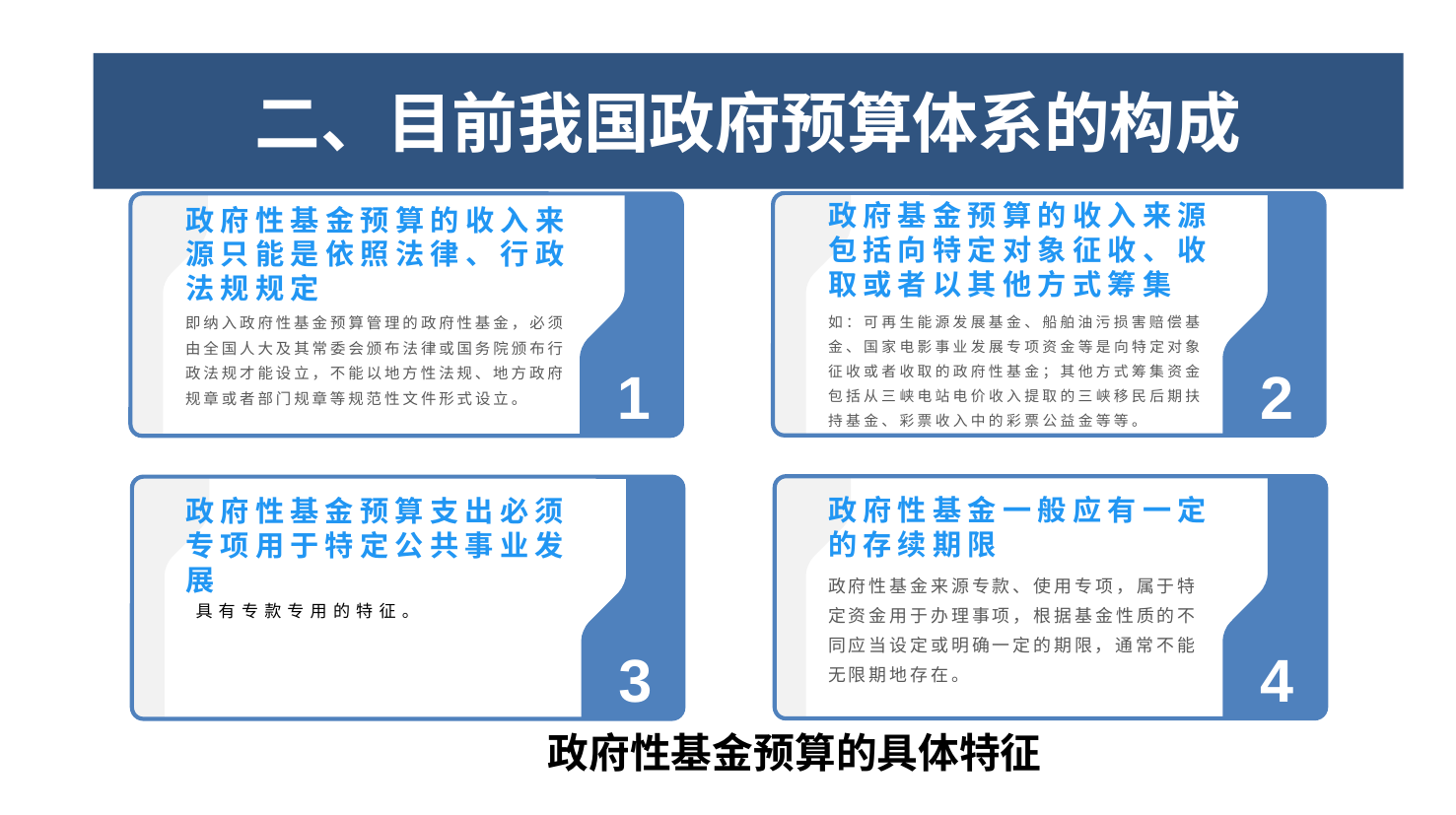

二、目前我国政府预算体系的构成

政府基金预算的收入来源包括向特定对象征收、收取或者以其他方式筹集
政府性基金预算的收入来源只能是依照法律、行政法规规定
如：可再生能源发展基金、船舶油污损害赔偿基金、国家电影事业发展专项资金等是向特定对象征收或者收取的政府性基金；其他方式筹集资金包括从三峡电站电价收入提取的三峡移民后期扶持基金、彩票收入中的彩票公益金等等。
即纳入政府性基金预算管理的政府性基金，必须由全国人大及其常委会颁布法律或国务院颁布行政法规才能设立，不能以地方性法规、地方政府规章或者部门规章等规范性文件形式设立。
1
2

政府性基金一般应有一定的存续期限
政府性基金预算支出必须专项用于特定公共事业发展
政府性基金来源专款、使用专项，属于特定资金用于办理事项，根据基金性质的不同应当设定或明确一定的期限，通常不能无限期地存在。
具有专款专用的特征。

4
3
政府性基金预算的具体特征